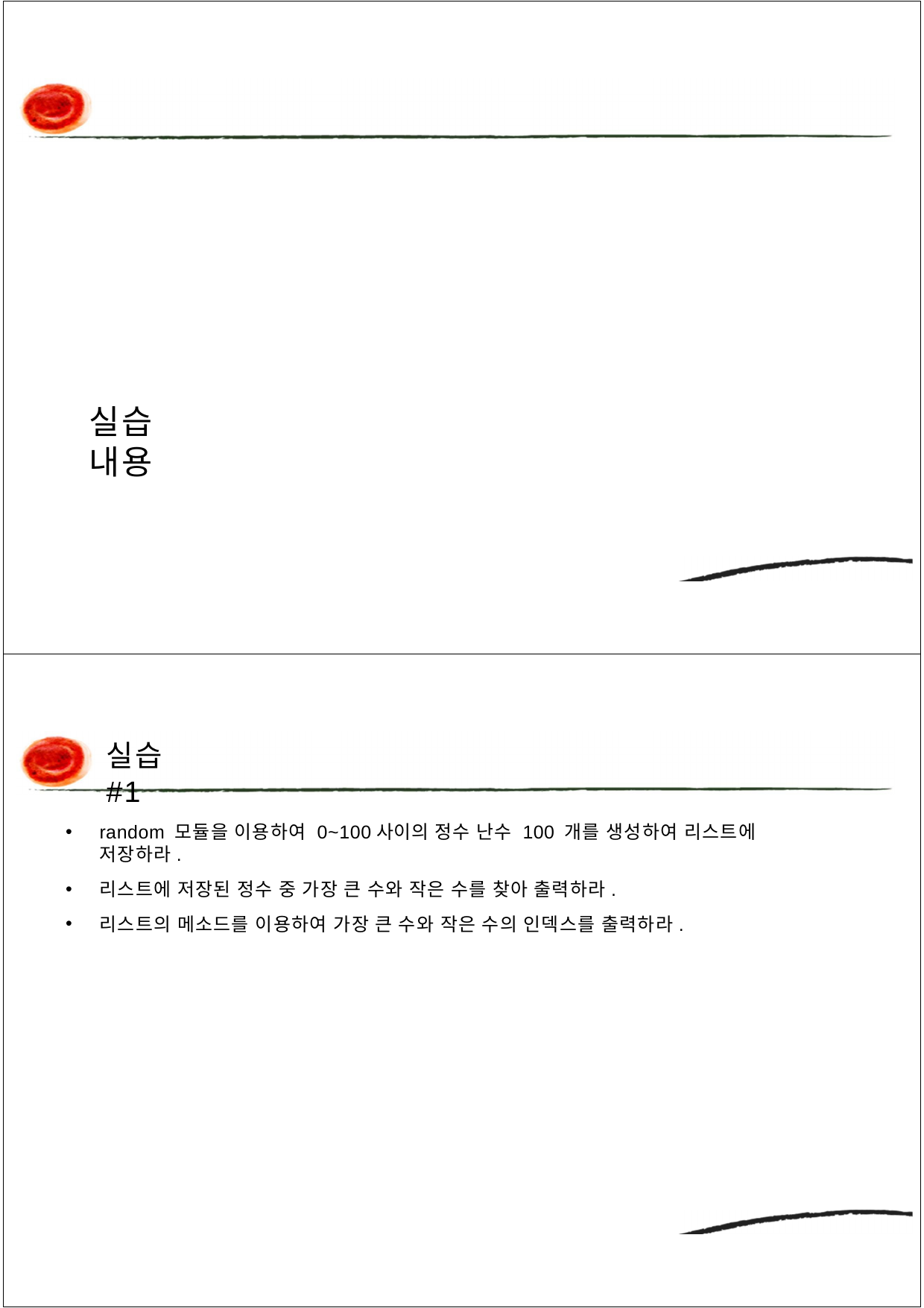

실습 내용

실습 #1
random 모듈을 이용하여 0~100사이의 정수 난수 100 개를 생성하여 리스트에 저장하라.
리스트에 저장된 정수 중 가장 큰 수와 작은 수를 찾아 출력하라.
리스트의 메소드를 이용하여 가장 큰 수와 작은 수의 인덱스를 출력하라.